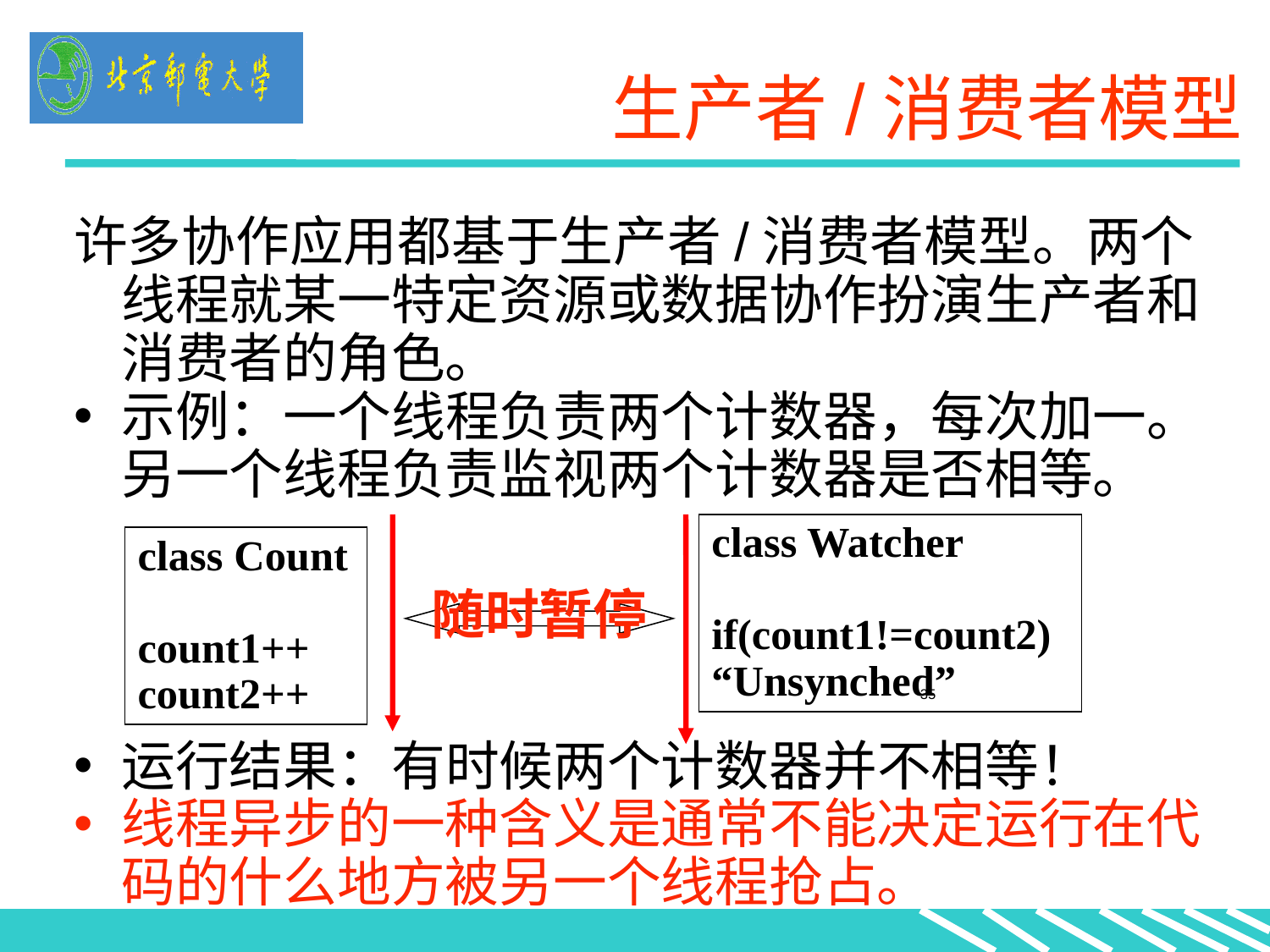

# 生产者/消费者模型
许多协作应用都基于生产者/消费者模型。两个线程就某一特定资源或数据协作扮演生产者和消费者的角色。
示例：一个线程负责两个计数器，每次加一。另一个线程负责监视两个计数器是否相等。

运行结果：有时候两个计数器并不相等！
线程异步的一种含义是通常不能决定运行在代码的什么地方被另一个线程抢占。

class Watcher

if(count1!=count2)
“Unsynched”
class Count

count1++
count2++
随时暂停
35